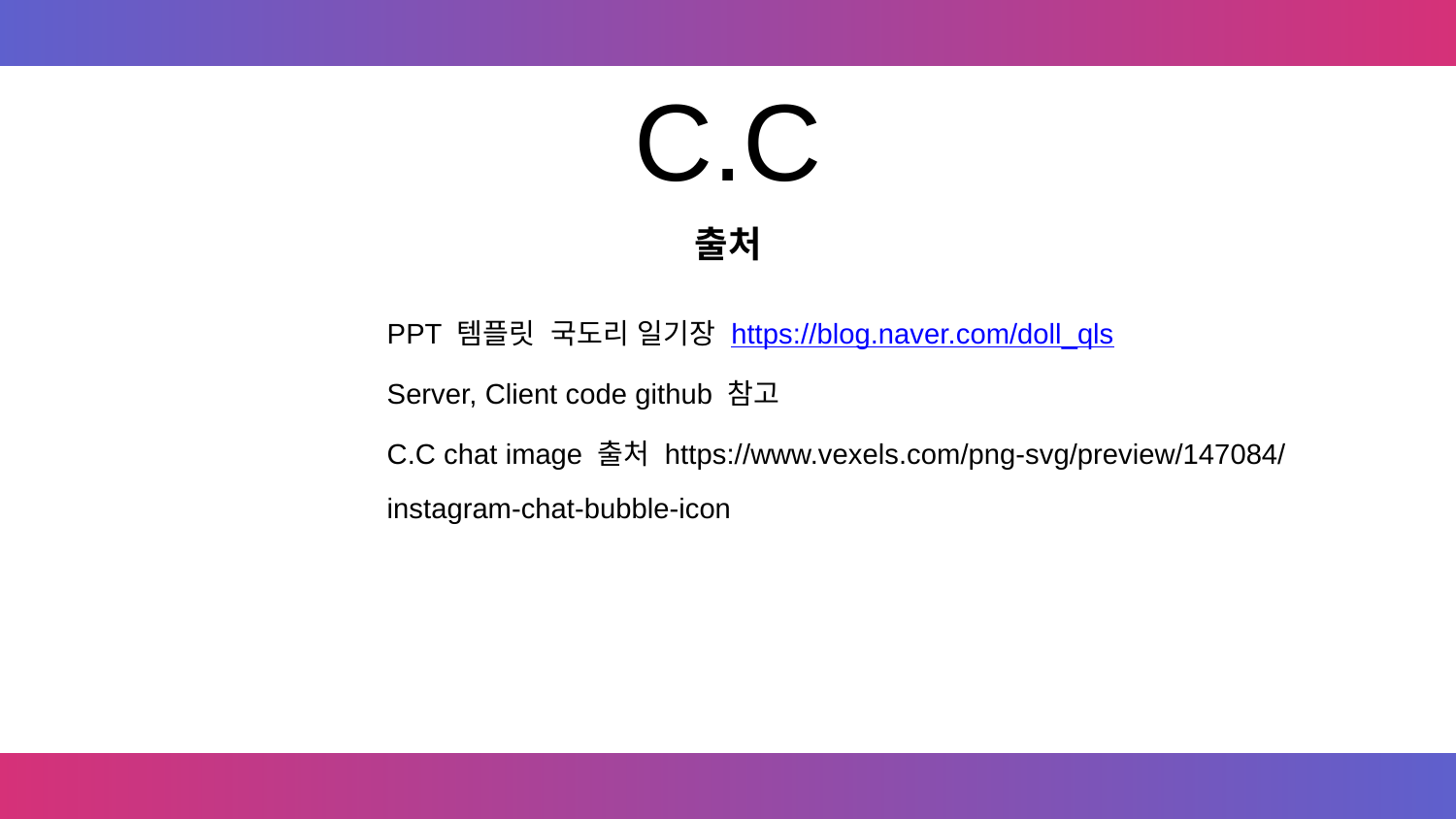

출처

PPT 템플릿  국도리 일기장 https://blog.naver.com/doll_qls
Server, Client code github 참고
C.C chat image 출처 https://www.vexels.com/png-svg/preview/147084/instagram-chat-bubble-icon